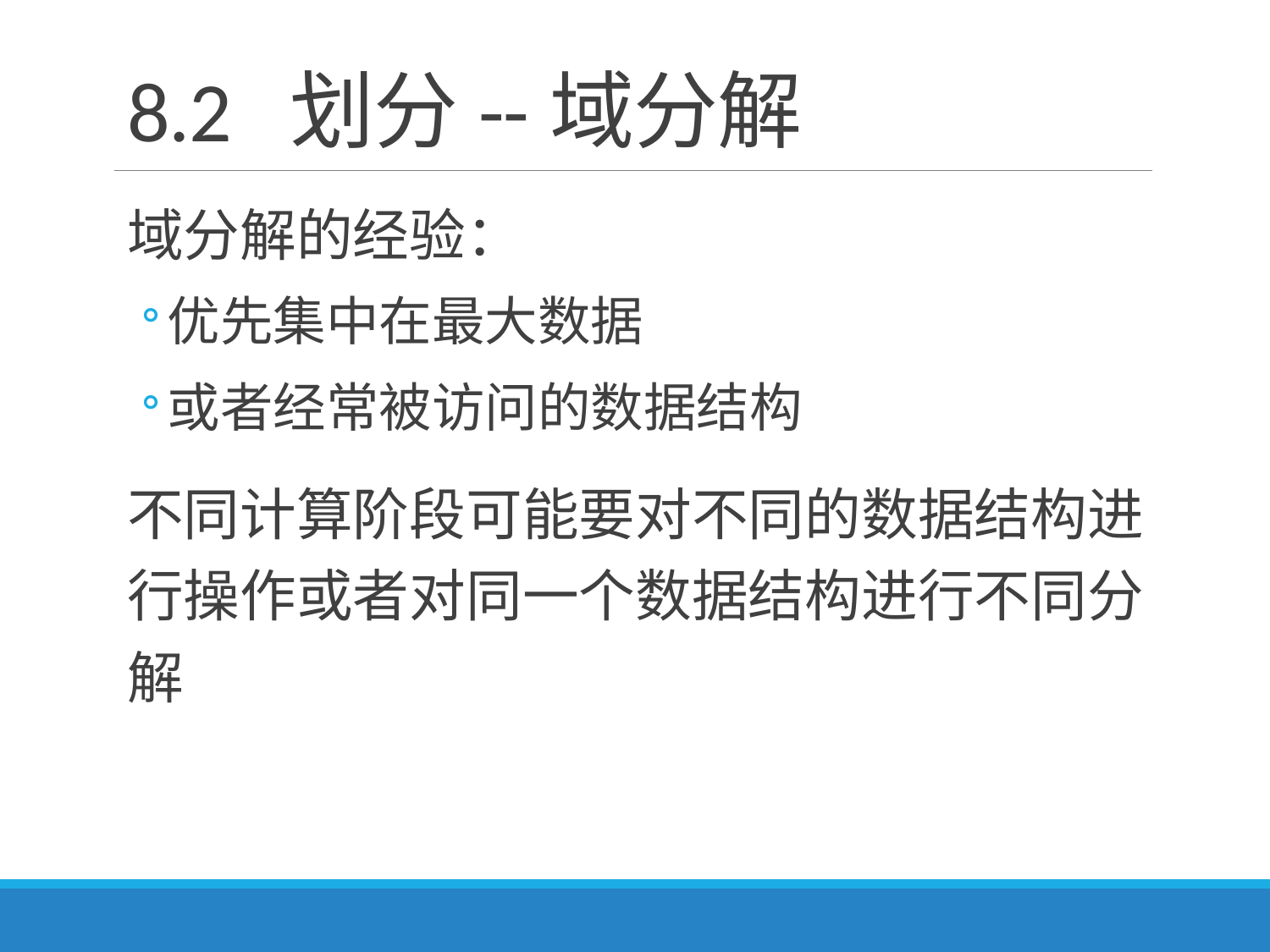

# 8.2  划分--域分解

域分解的经验：
优先集中在最大数据
或者经常被访问的数据结构
不同计算阶段可能要对不同的数据结构进行操作或者对同一个数据结构进行不同分解